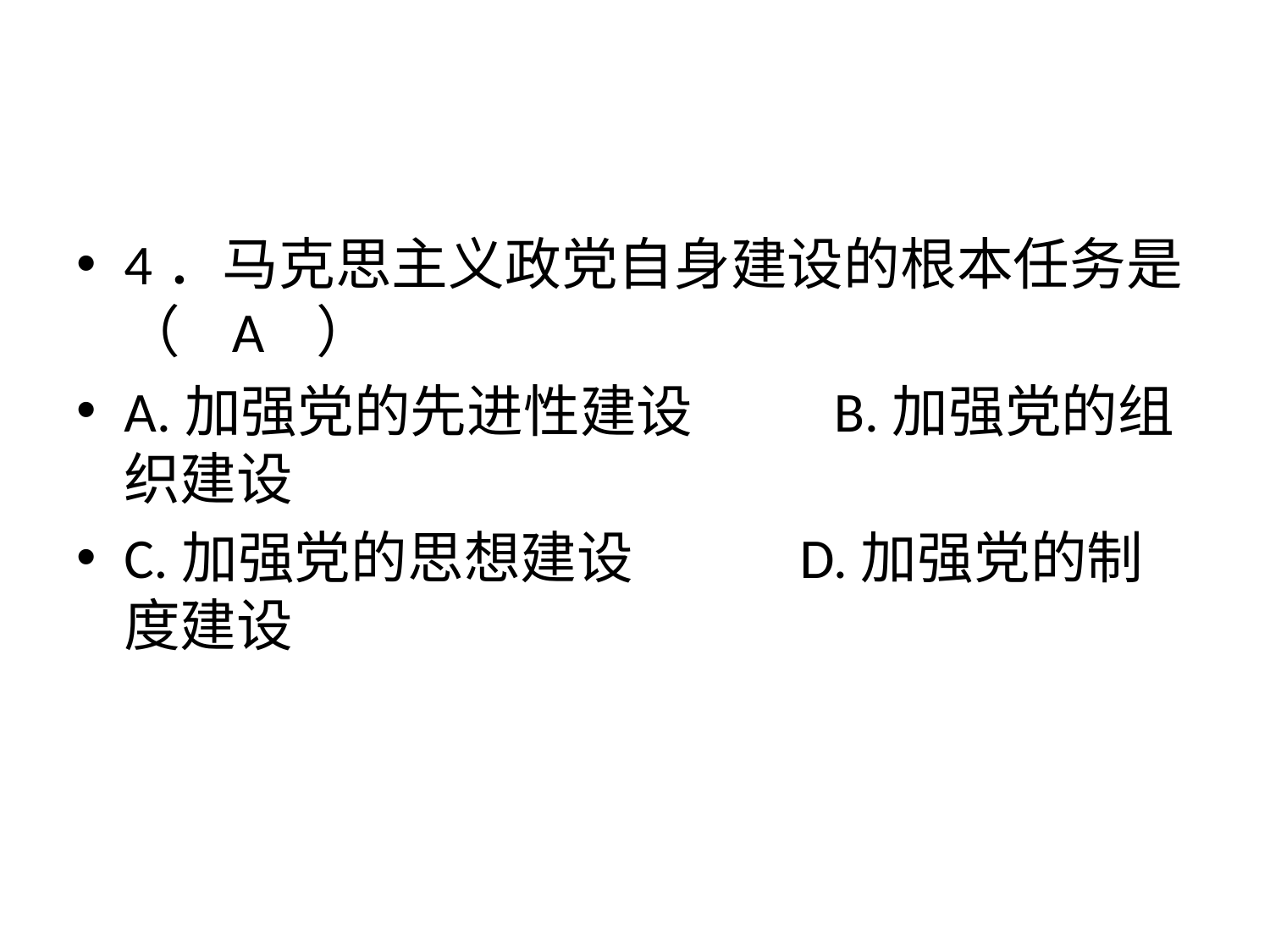

#
4．马克思主义政党自身建设的根本任务是（   A   ）
A.加强党的先进性建设          B.加强党的组织建设
C.加强党的思想建设            D.加强党的制度建设